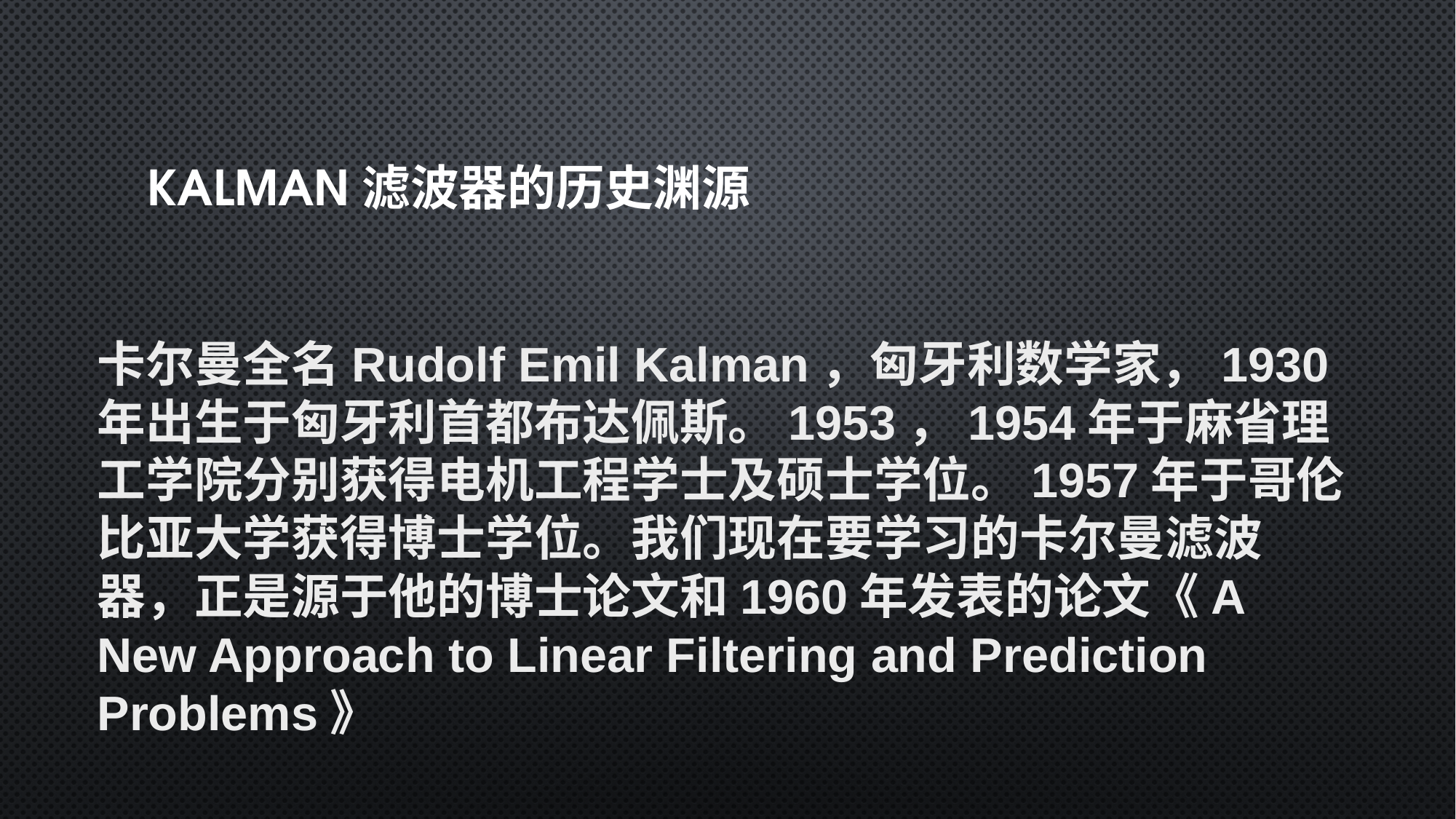

# Kalman滤波器的历史渊源
卡尔曼全名Rudolf Emil Kalman，匈牙利数学家，1930年出生于匈牙利首都布达佩斯。1953，1954年于麻省理工学院分别获得电机工程学士及硕士学位。1957年于哥伦比亚大学获得博士学位。我们现在要学习的卡尔曼滤波器，正是源于他的博士论文和1960年发表的论文《A New Approach to Linear Filtering and Prediction Problems》